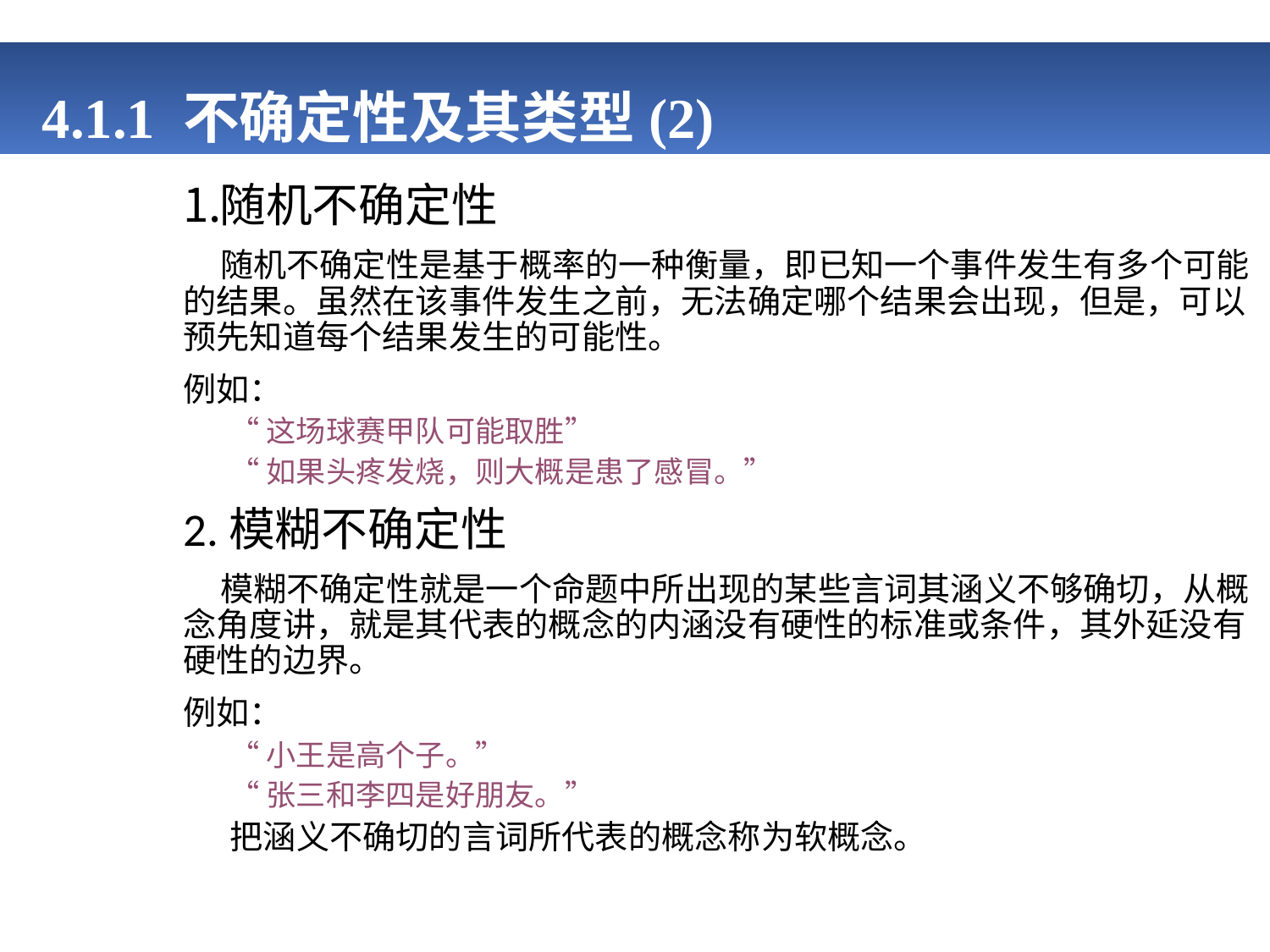

# 4.1.1 不确定性及其类型(2)
随机不确定性
    随机不确定性是基于概率的一种衡量，即已知一个事件发生有多个可能的结果。虽然在该事件发生之前，无法确定哪个结果会出现，但是，可以预先知道每个结果发生的可能性。
例如：
“这场球赛甲队可能取胜”
“如果头疼发烧，则大概是患了感冒。”
2.模糊不确定性
    模糊不确定性就是一个命题中所出现的某些言词其涵义不够确切，从概念角度讲，就是其代表的概念的内涵没有硬性的标准或条件，其外延没有硬性的边界。
例如：
“小王是高个子。”
“张三和李四是好朋友。”
把涵义不确切的言词所代表的概念称为软概念。